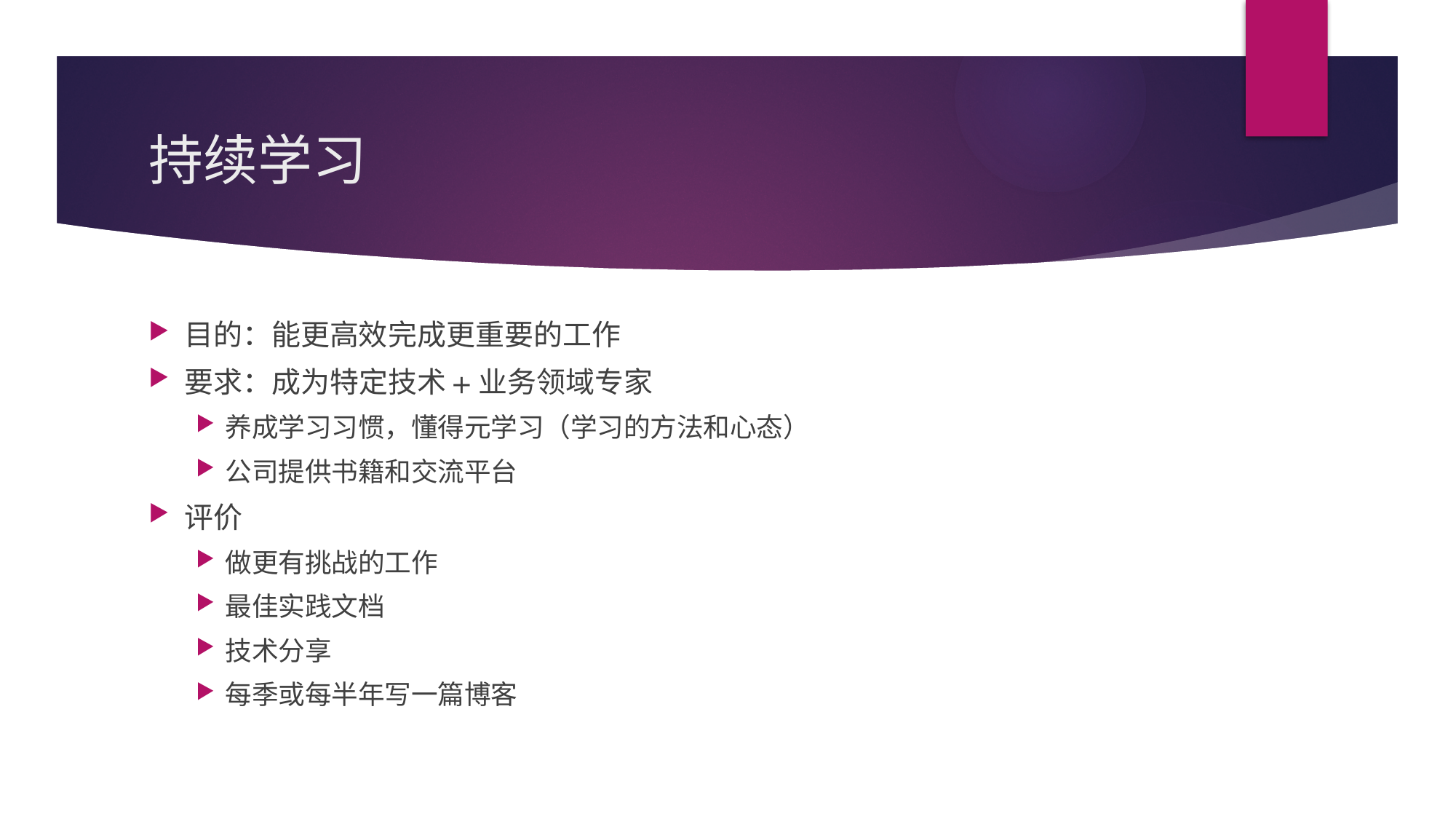

# 持续学习
目的：能更高效完成更重要的工作
要求：成为特定技术+业务领域专家
养成学习习惯，懂得元学习（学习的方法和心态）
公司提供书籍和交流平台
评价
做更有挑战的工作
最佳实践文档
技术分享
每季或每半年写一篇博客